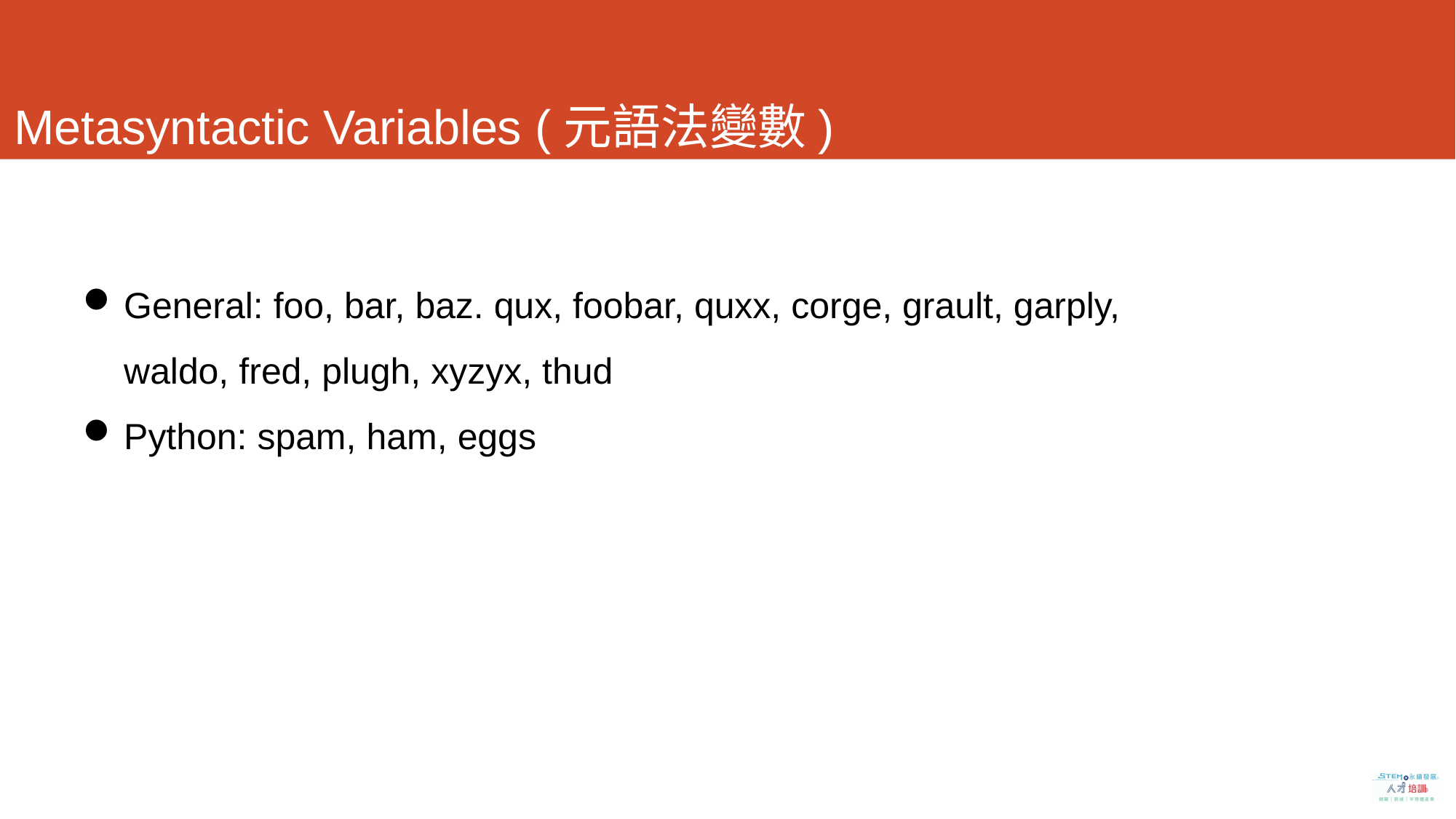

# Metasyntactic Variables (元語法變數)
General: foo, bar, baz. qux, foobar, quxx, corge, grault, garply, waldo, fred, plugh, xyzyx, thud
Python: spam, ham, eggs